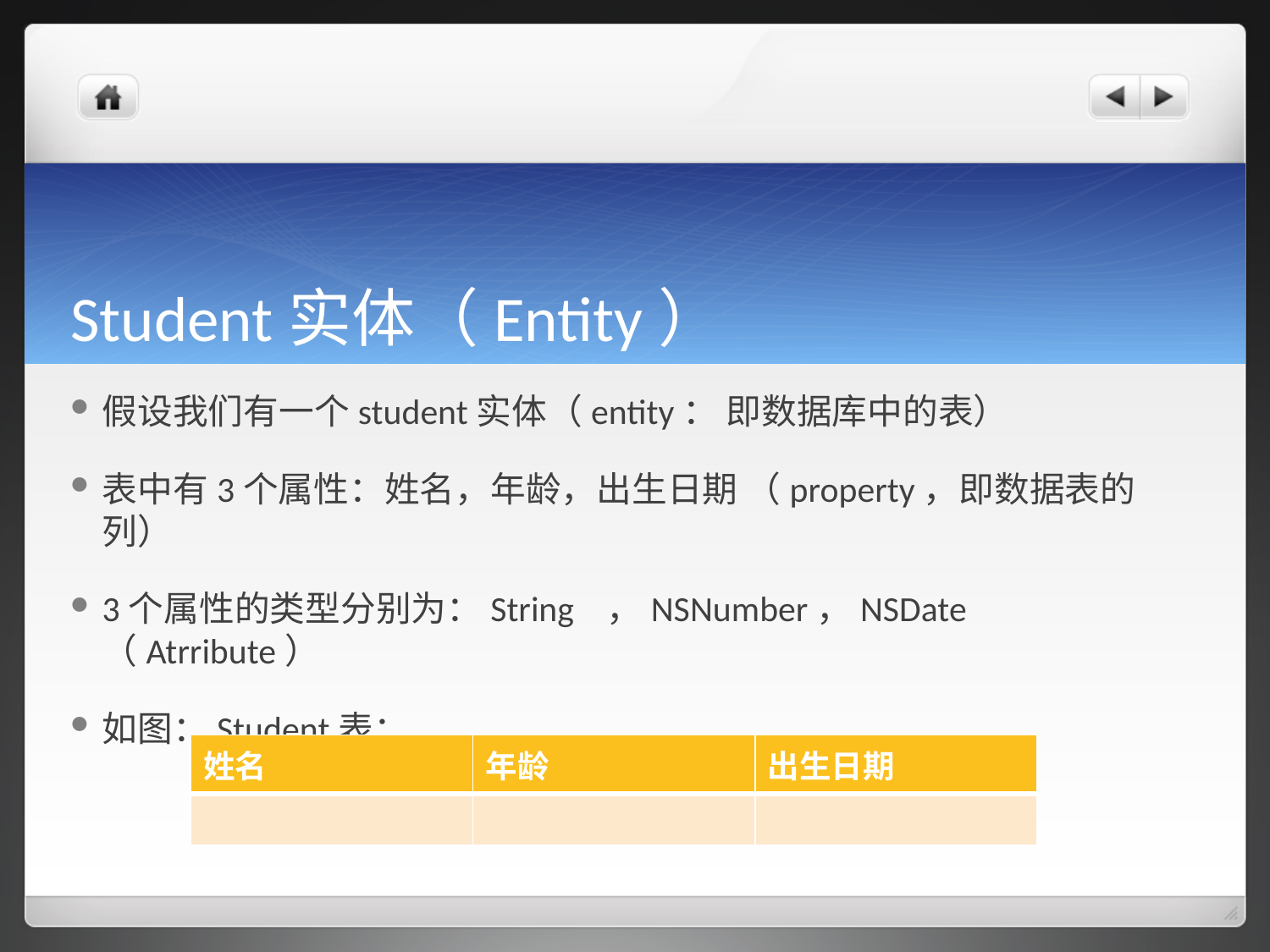

# Student实体（Entity）
假设我们有一个student实体（entity： 即数据库中的表）
表中有3个属性：姓名，年龄，出生日期 （property，即数据表的列）
3个属性的类型分别为：String   ，NSNumber，NSDate  （Atrribute）
如图：Student表：
| 姓名 | 年龄 | 出生日期 |
| --- | --- | --- |
|  |  |  |